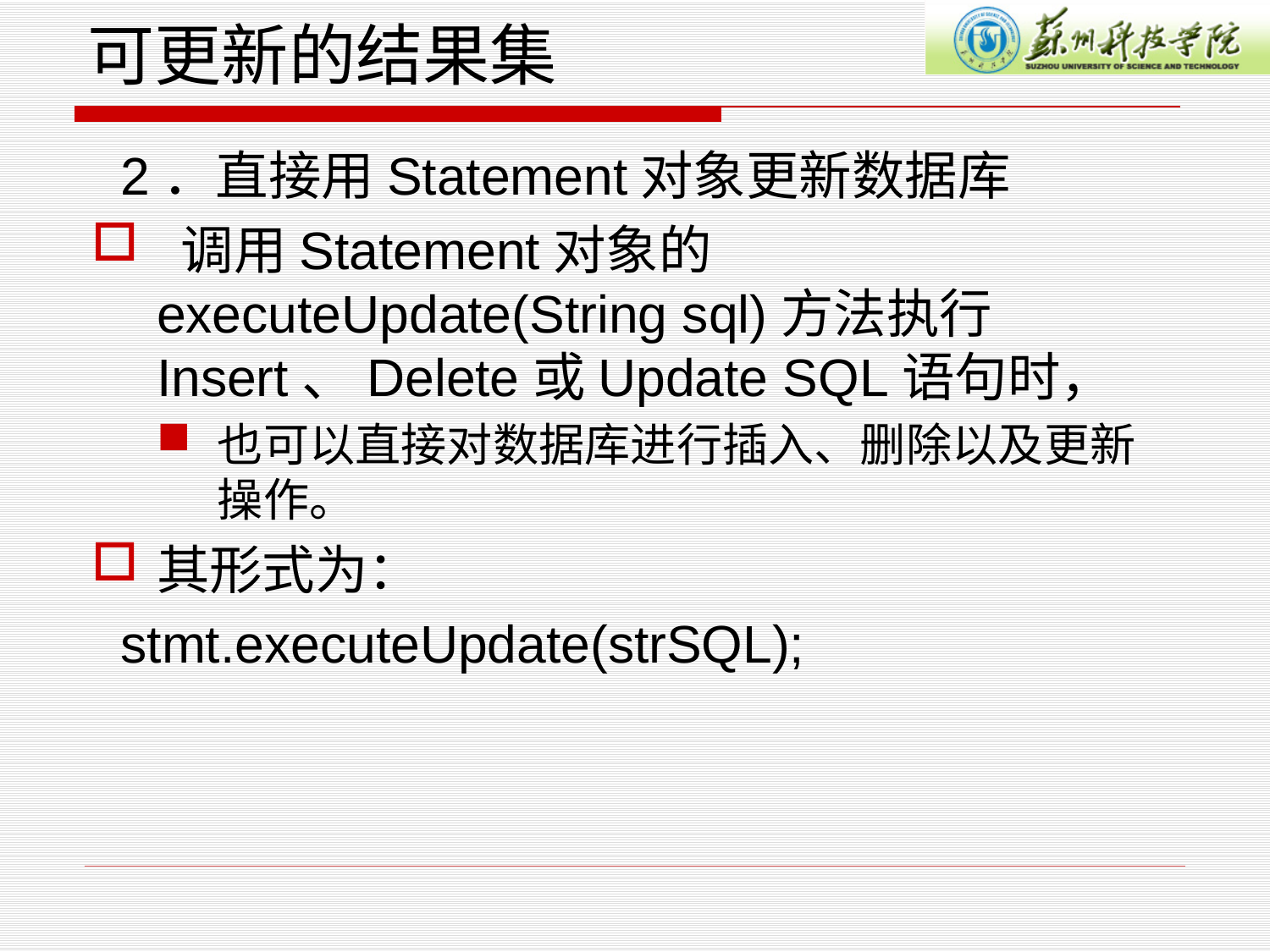

# 可更新的结果集
  2．直接用Statement对象更新数据库
 调用Statement对象的executeUpdate(String sql)方法执行Insert、Delete或Update SQL语句时，
也可以直接对数据库进行插入、删除以及更新操作。
其形式为：
  stmt.executeUpdate(strSQL);